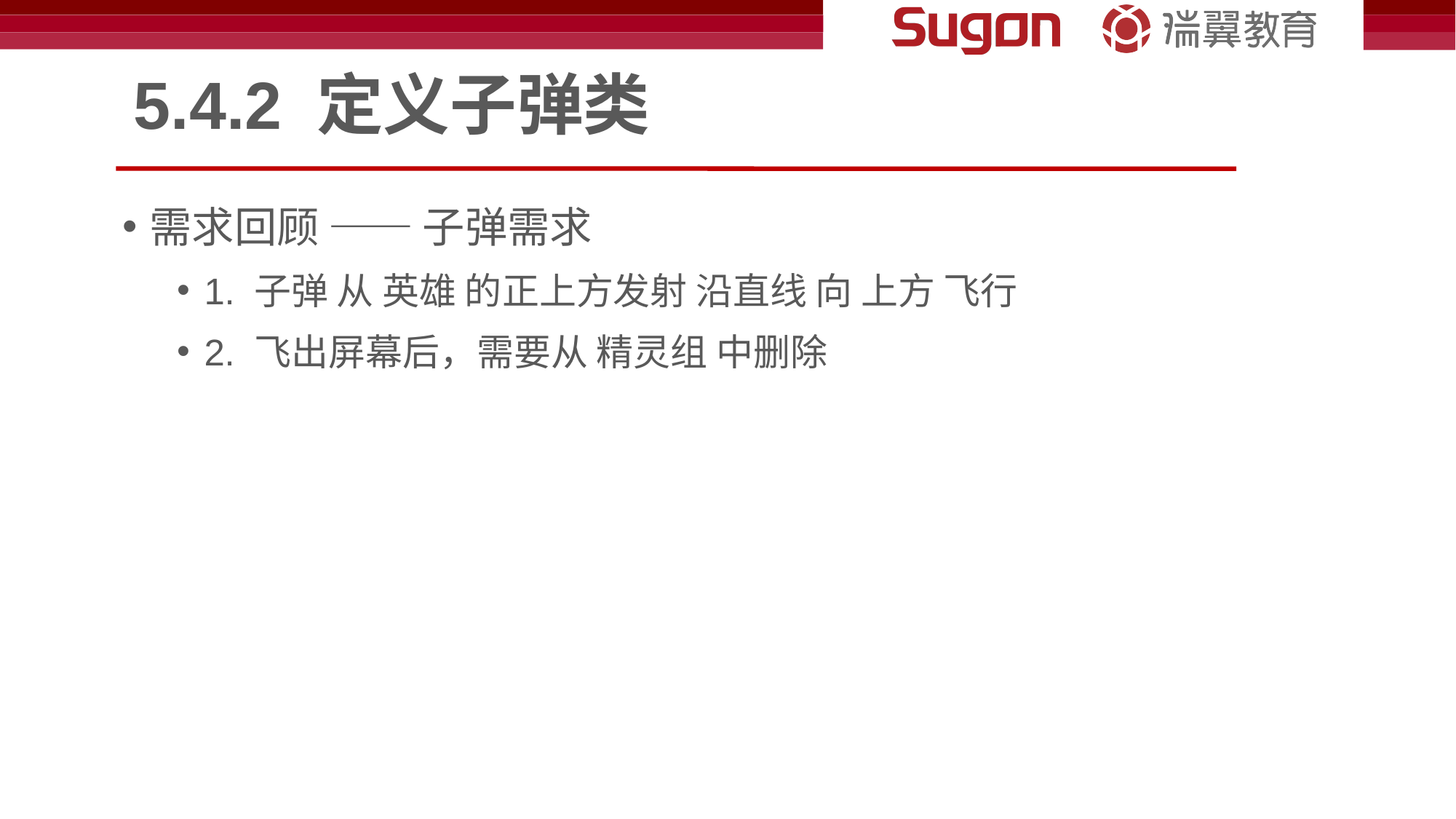

# 5.4.2 定义子弹类
需求回顾 —— 子弹需求
1. 子弹 从 英雄 的正上方发射 沿直线 向 上方 飞行
2. 飞出屏幕后，需要从 精灵组 中删除